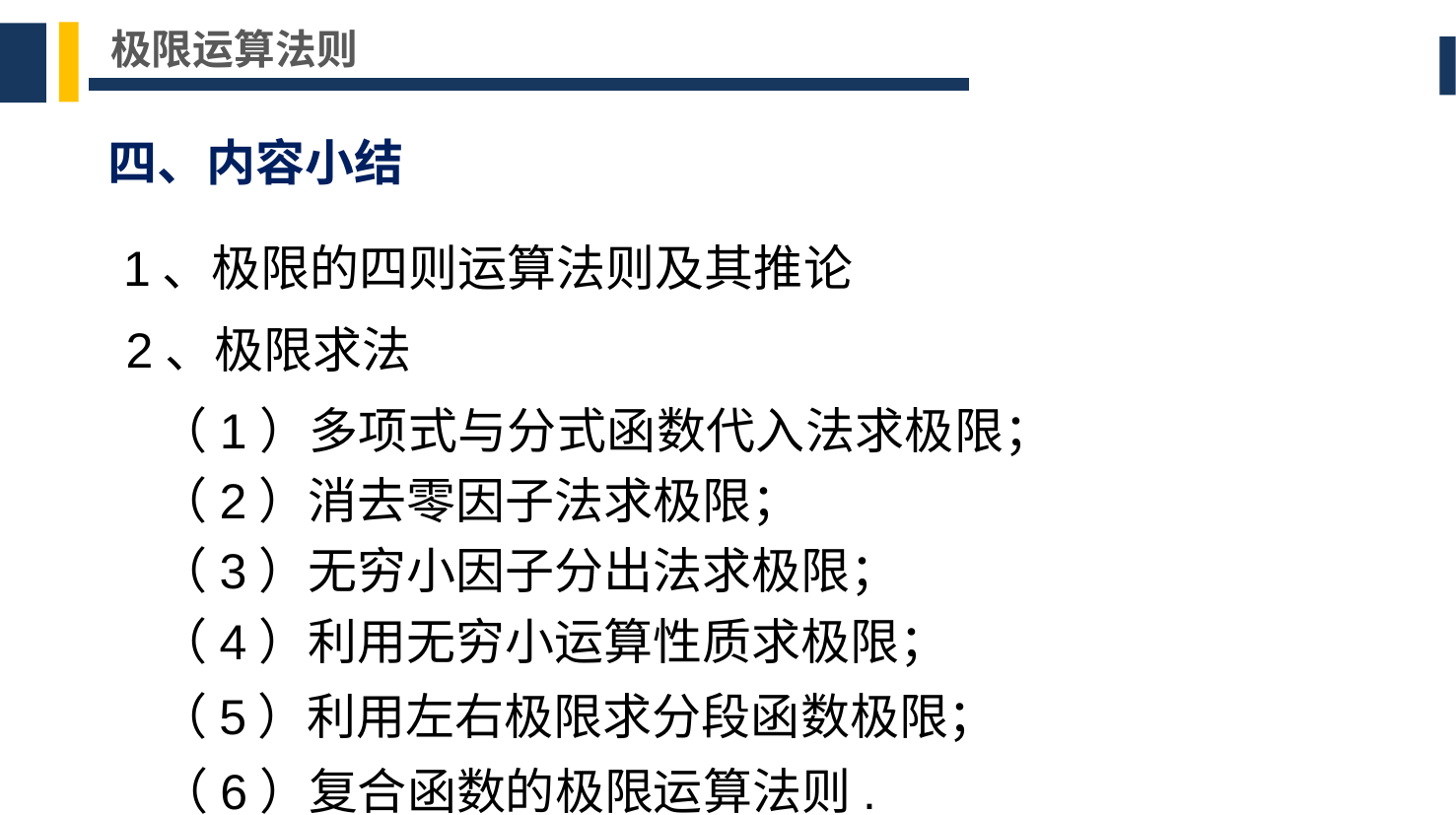

极限运算法则
四、内容小结
1、极限的四则运算法则及其推论
2、极限求法
（1）多项式与分式函数代入法求极限；
（2）消去零因子法求极限；
（3）无穷小因子分出法求极限；
（4）利用无穷小运算性质求极限；
（5）利用左右极限求分段函数极限；
（6）复合函数的极限运算法则.